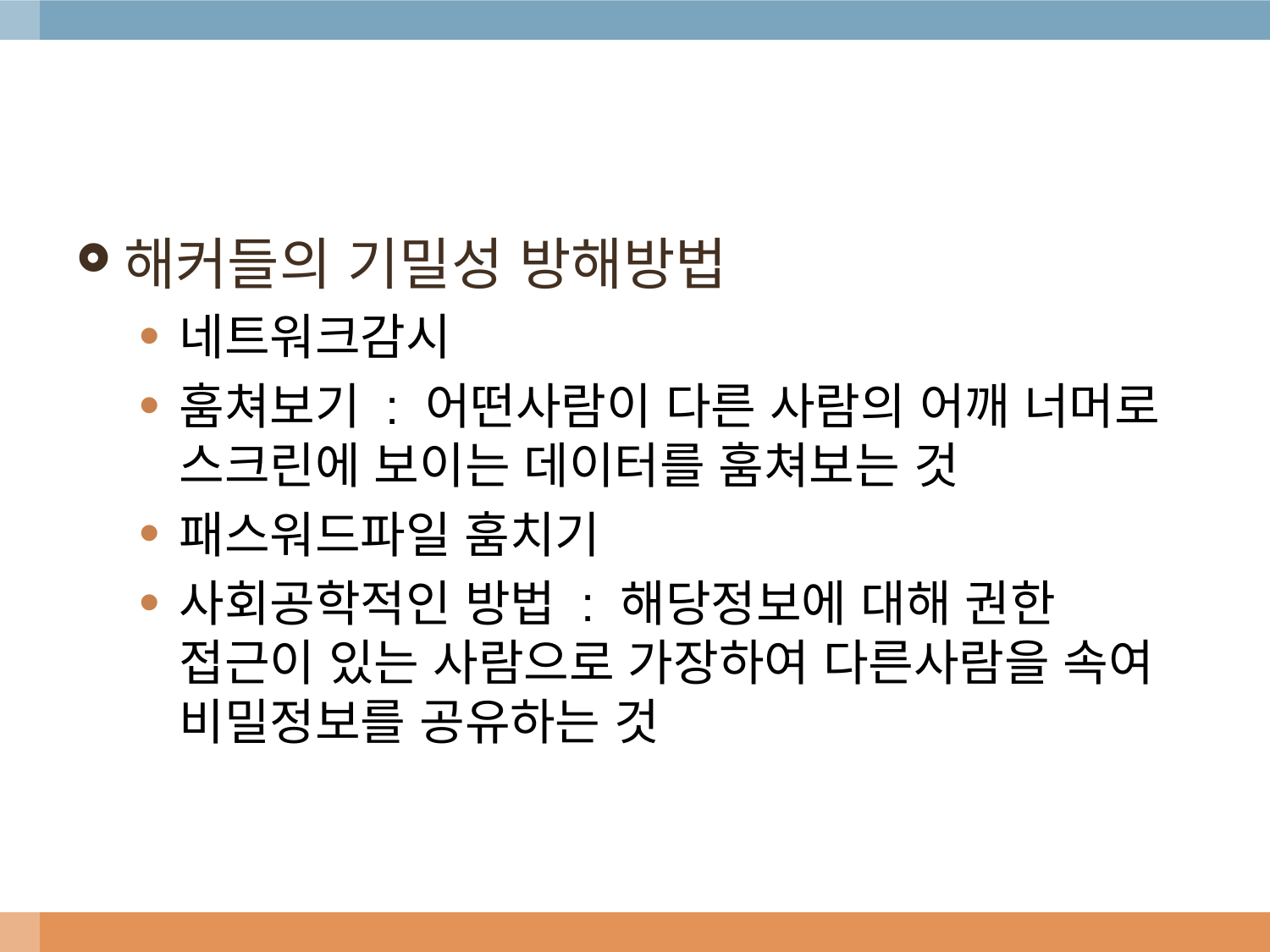

#
해커들의 기밀성 방해방법
네트워크감시
훔쳐보기 : 어떤사람이 다른 사람의 어깨 너머로 스크린에 보이는 데이터를 훔쳐보는 것
패스워드파일 훔치기
사회공학적인 방법 : 해당정보에 대해 권한 접근이 있는 사람으로 가장하여 다른사람을 속여 비밀정보를 공유하는 것